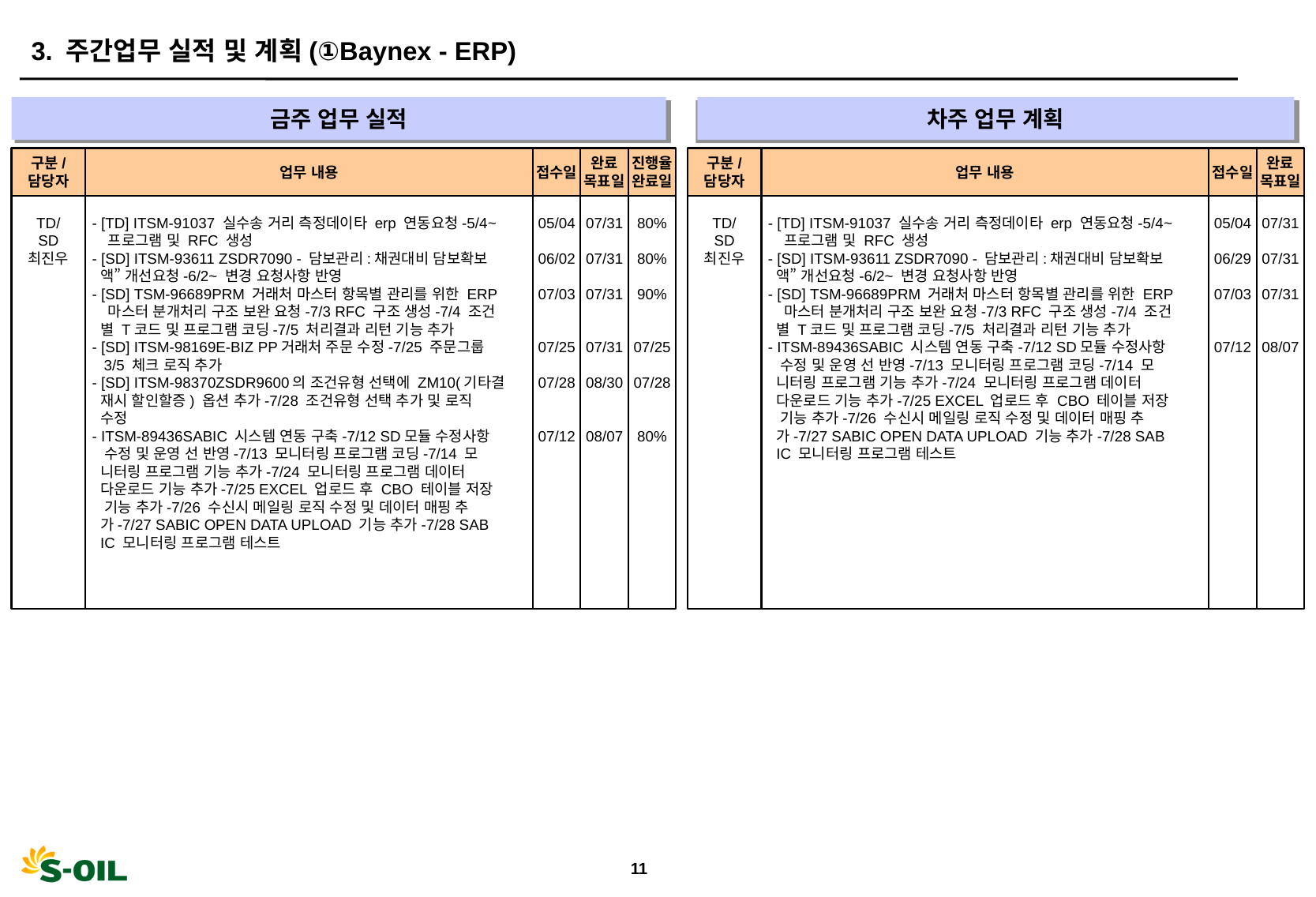

3. 주간업무 실적 및 계획(①Baynex - ERP)
금주 업무 실적
차주 업무 계획
" "
" "
구분/
담당자
업무 내용
접수일
완료
목표일
진행율
완료일
구분/
담당자
업무 내용
접수일
완료
목표일
TD/
SD
최진우

- [TD] ITSM-91037 실수송 거리 측정데이타 erp 연동요청-5/4~
   프로그램 및 RFC 생성
- [SD] ITSM-93611 ZSDR7090 - 담보관리:채권대비 담보확보
  액” 개선요청-6/2~ 변경 요청사항 반영
- [SD] TSM-96689PRM 거래처 마스터 항목별 관리를 위한 ERP
   마스터 분개처리 구조 보완 요청-7/3 RFC 구조 생성-7/4 조건
  별 T코드 및 프로그램 코딩-7/5 처리결과 리턴 기능 추가
- [SD] ITSM-98169E-BIZ PP거래처 주문 수정-7/25 주문그룹
  3/5 체크 로직 추가
- [SD] ITSM-98370ZSDR9600의 조건유형 선택에 ZM10(기타결
  재시 할인할증) 옵션 추가-7/28 조건유형 선택 추가 및 로직
  수정
- ITSM-89436SABIC 시스템 연동 구축-7/12 SD모듈 수정사항
   수정 및 운영 선 반영-7/13 모니터링 프로그램 코딩-7/14 모
  니터링 프로그램 기능 추가-7/24 모니터링 프로그램 데이터
  다운로드 기능 추가-7/25 EXCEL 업로드 후 CBO 테이블 저장
   기능 추가-7/26 수신시 메일링 로직 수정 및 데이터 매핑 추
  가-7/27 SABIC OPEN DATA UPLOAD 기능 추가-7/28 SAB
  IC 모니터링 프로그램 테스트
05/04
06/02
07/03
07/25
07/28
07/12
07/31
07/31
07/31
07/31
08/30
08/07
80%
80%
90%
07/25
07/28
80%
TD/
SD
최진우

- [TD] ITSM-91037 실수송 거리 측정데이타 erp 연동요청-5/4~
   프로그램 및 RFC 생성
- [SD] ITSM-93611 ZSDR7090 - 담보관리:채권대비 담보확보
  액” 개선요청-6/2~ 변경 요청사항 반영
- [SD] TSM-96689PRM 거래처 마스터 항목별 관리를 위한 ERP
   마스터 분개처리 구조 보완 요청-7/3 RFC 구조 생성-7/4 조건
  별 T코드 및 프로그램 코딩-7/5 처리결과 리턴 기능 추가
- ITSM-89436SABIC 시스템 연동 구축-7/12 SD모듈 수정사항
   수정 및 운영 선 반영-7/13 모니터링 프로그램 코딩-7/14 모
  니터링 프로그램 기능 추가-7/24 모니터링 프로그램 데이터
  다운로드 기능 추가-7/25 EXCEL 업로드 후 CBO 테이블 저장
   기능 추가-7/26 수신시 메일링 로직 수정 및 데이터 매핑 추
  가-7/27 SABIC OPEN DATA UPLOAD 기능 추가-7/28 SAB
  IC 모니터링 프로그램 테스트
05/04
06/29
07/03
07/12
07/31
07/31
07/31
08/07